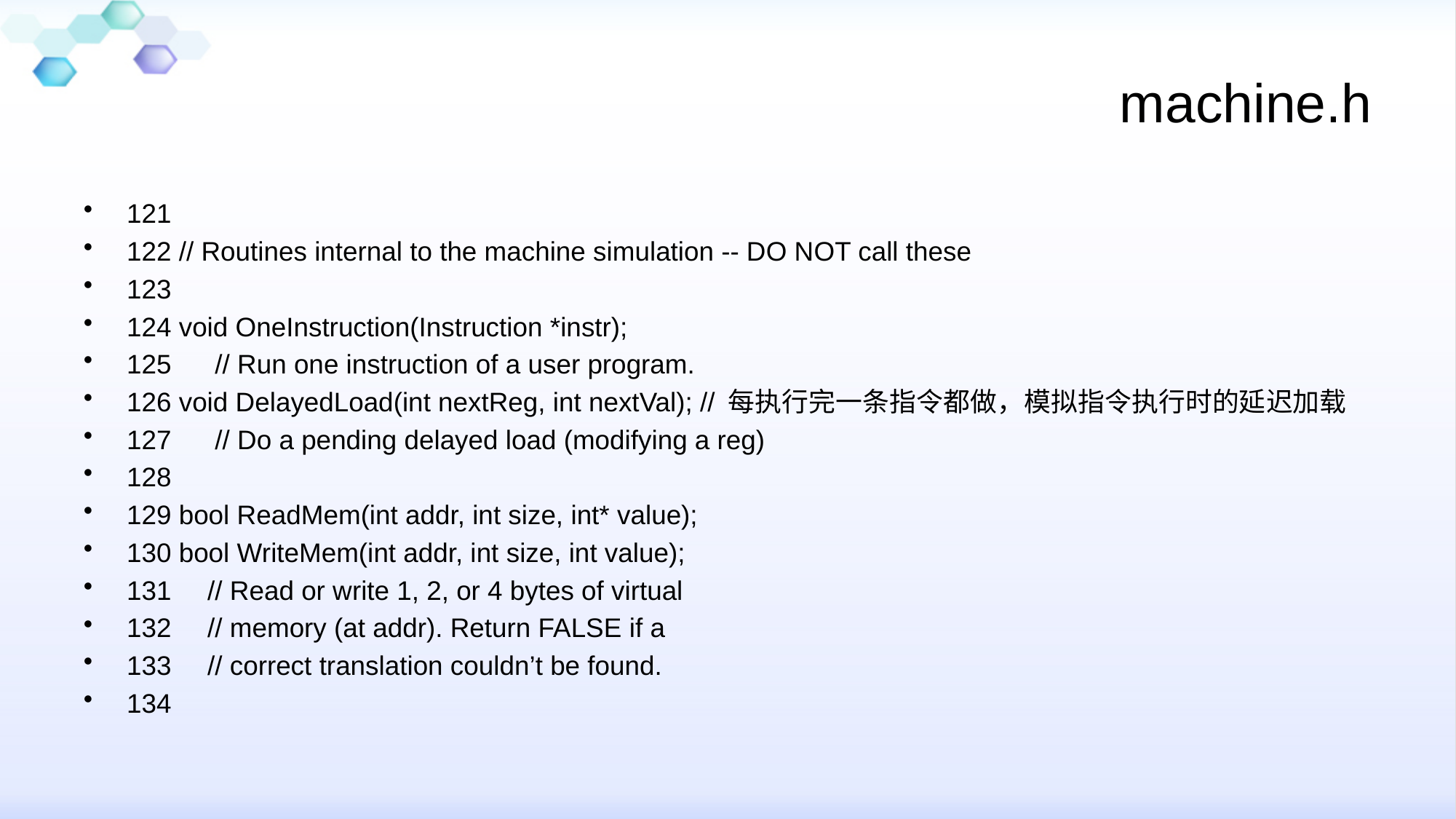

# machine.h
121
122 // Routines internal to the machine simulation -- DO NOT call these
123
124 void OneInstruction(Instruction *instr);
125				 // Run one instruction of a user program.
126 void DelayedLoad(int nextReg, int nextVal); // 每执行完一条指令都做，模拟指令执行时的延迟加载
127				 // Do a pending delayed load (modifying a reg)
128
129 bool ReadMem(int addr, int size, int* value);
130 bool WriteMem(int addr, int size, int value);
131 				// Read or write 1, 2, or 4 bytes of virtual
132 				// memory (at addr). Return FALSE if a
133 				// correct translation couldn’t be found.
134